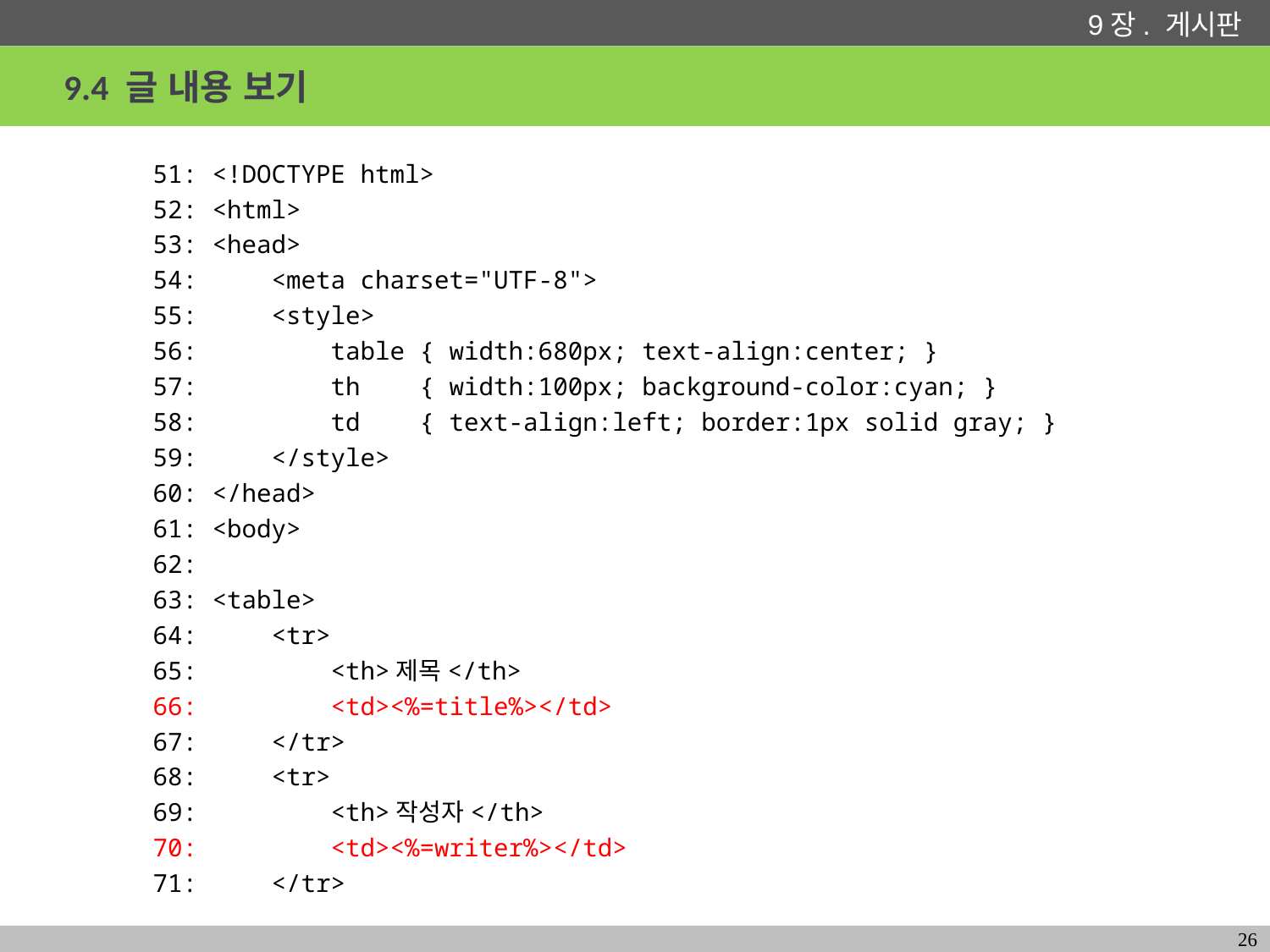

# 9.4 글 내용 보기
 51: <!DOCTYPE html>
 52: <html>
 53: <head>
 54:     <meta charset="UTF-8">
 55:     <style>
 56:         table { width:680px; text-align:center; }
 57:         th    { width:100px; background-color:cyan; }
 58:         td    { text-align:left; border:1px solid gray; }
 59:     </style>
 60: </head>
 61: <body>
 62:
 63: <table>
 64:     <tr>
 65:         <th>제목</th>
 66:         <td><%=title%></td>
 67:     </tr>
 68:     <tr>
 69:         <th>작성자</th>
 70:         <td><%=writer%></td>
 71:     </tr>
26